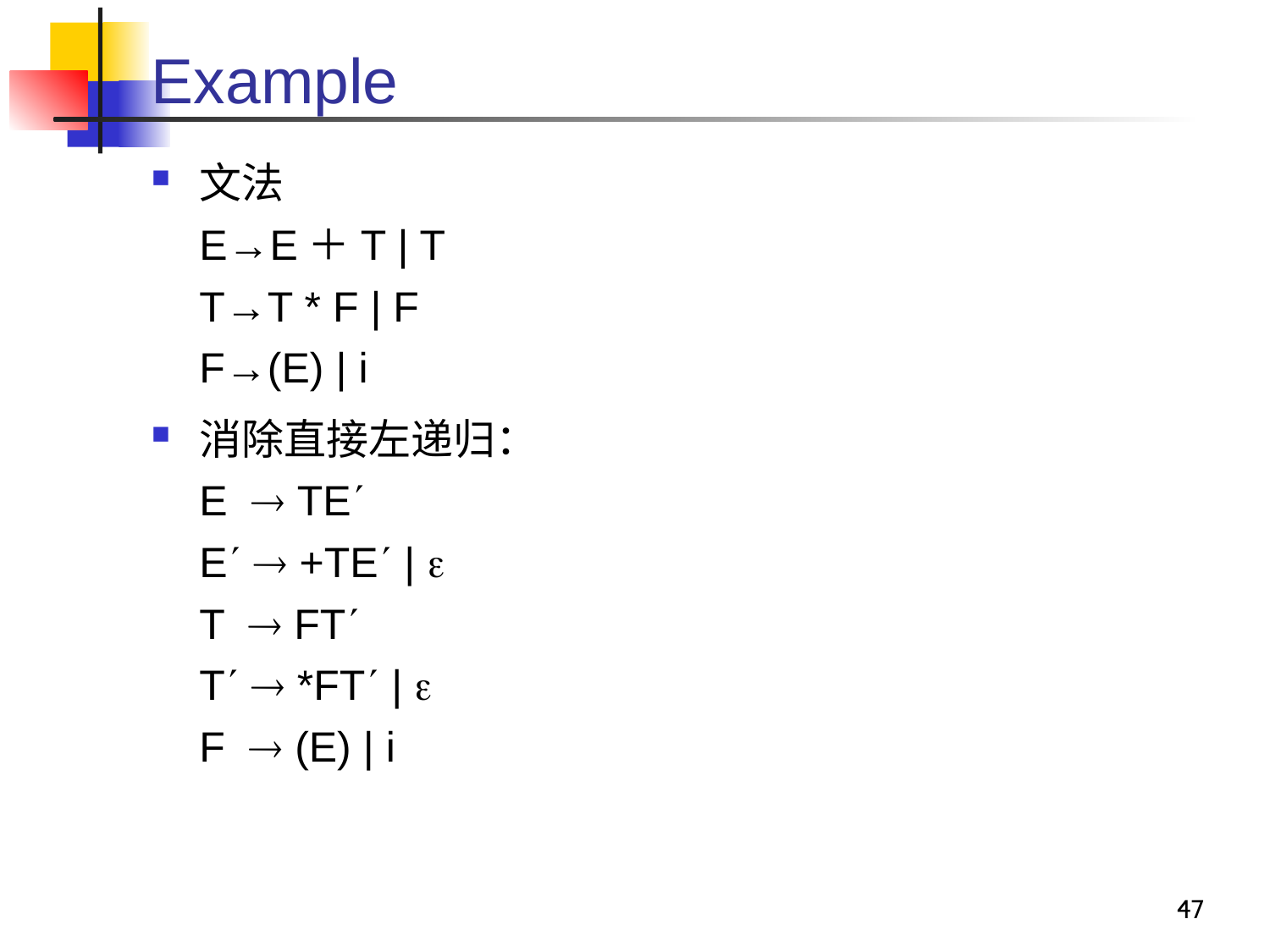

# Example
文法
	E→E＋T | T
	T→T * F | F
	F→(E) | i
消除直接左递归：
	E  → TE′
	E′ → +TE′ | ε
	T  → FT′
	T′ → *FT′ | ε
	F  → (E) | i
47